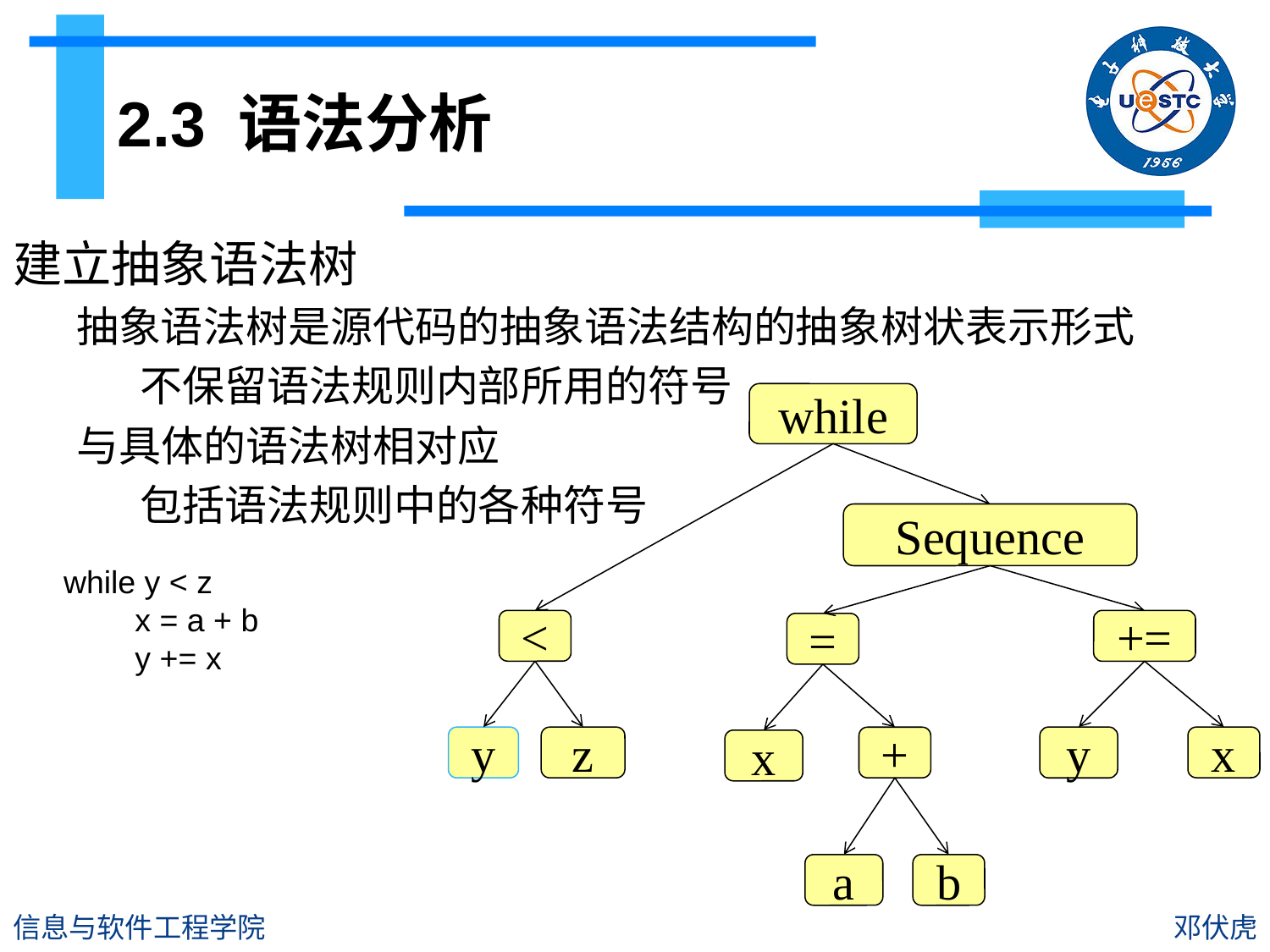

# 2.3 语法分析
建立抽象语法树
抽象语法树是源代码的抽象语法结构的抽象树状表示形式
不保留语法规则内部所用的符号
与具体的语法树相对应
包括语法规则中的各种符号
while
Sequence
while y < z
        x = a + b
        y += x
<
+=
x
y
=
x
y
z
+
a
b
34
信息与软件工程学院
邓伏虎